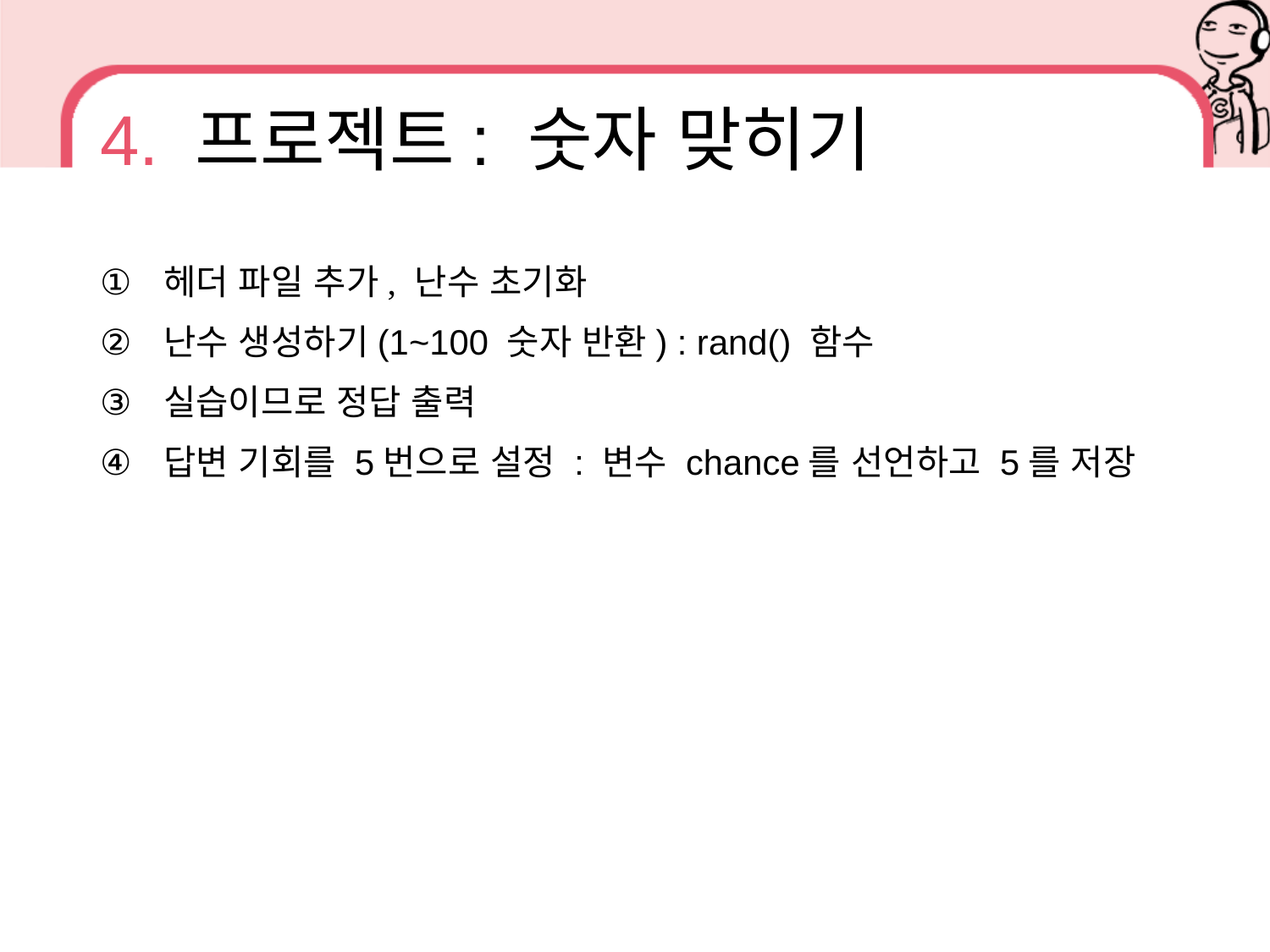

# 4. 프로젝트: 숫자 맞히기
헤더 파일 추가, 난수 초기화
난수 생성하기(1~100 숫자 반환) : rand() 함수
실습이므로 정답 출력
답변 기회를 5번으로 설정 : 변수 chance를 선언하고 5를 저장